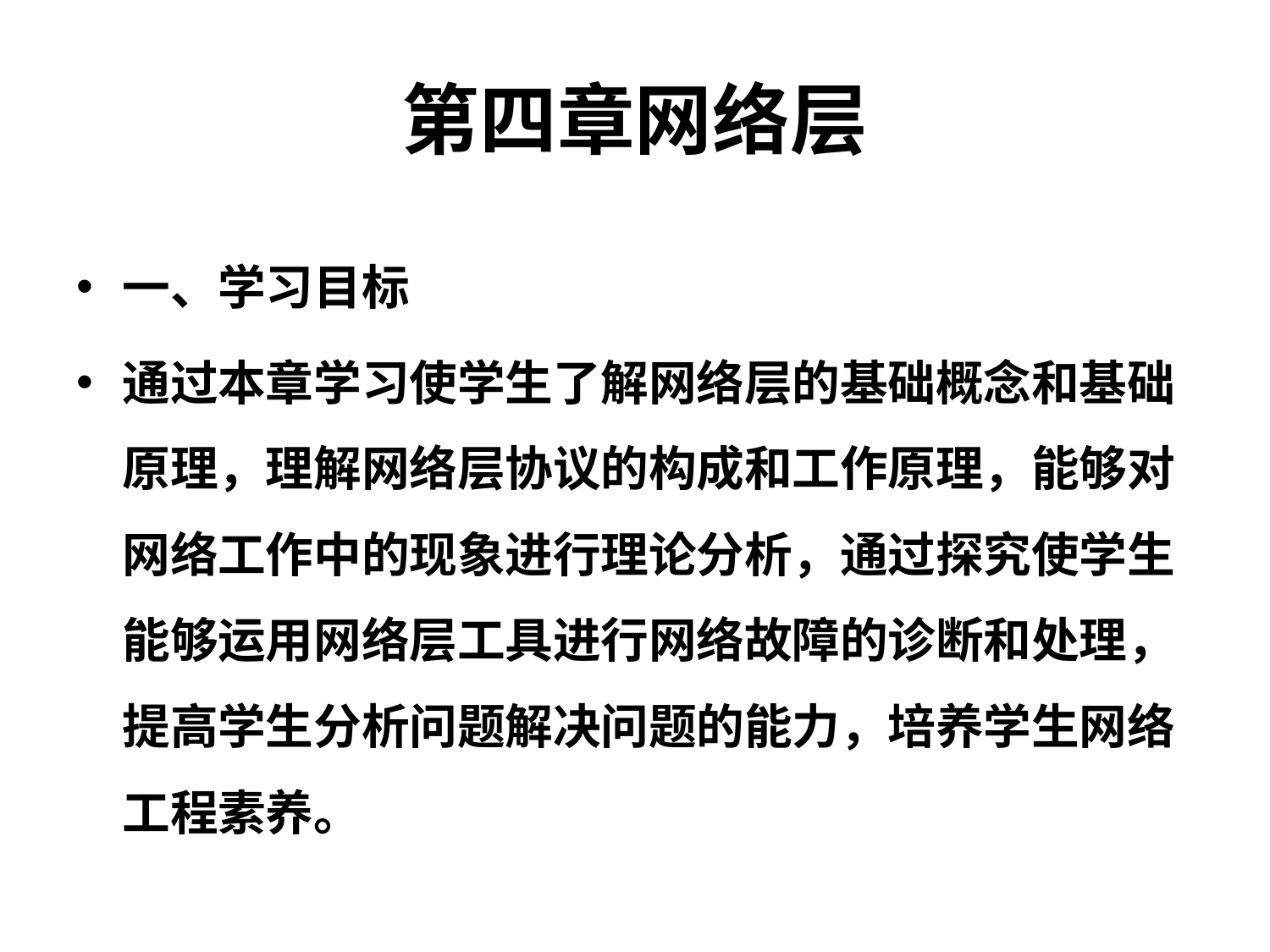

# 第四章网络层
一、学习目标
通过本章学习使学生了解网络层的基础概念和基础原理，理解网络层协议的构成和工作原理，能够对网络工作中的现象进行理论分析，通过探究使学生能够运用网络层工具进行网络故障的诊断和处理，提高学生分析问题解决问题的能力，培养学生网络工程素养。